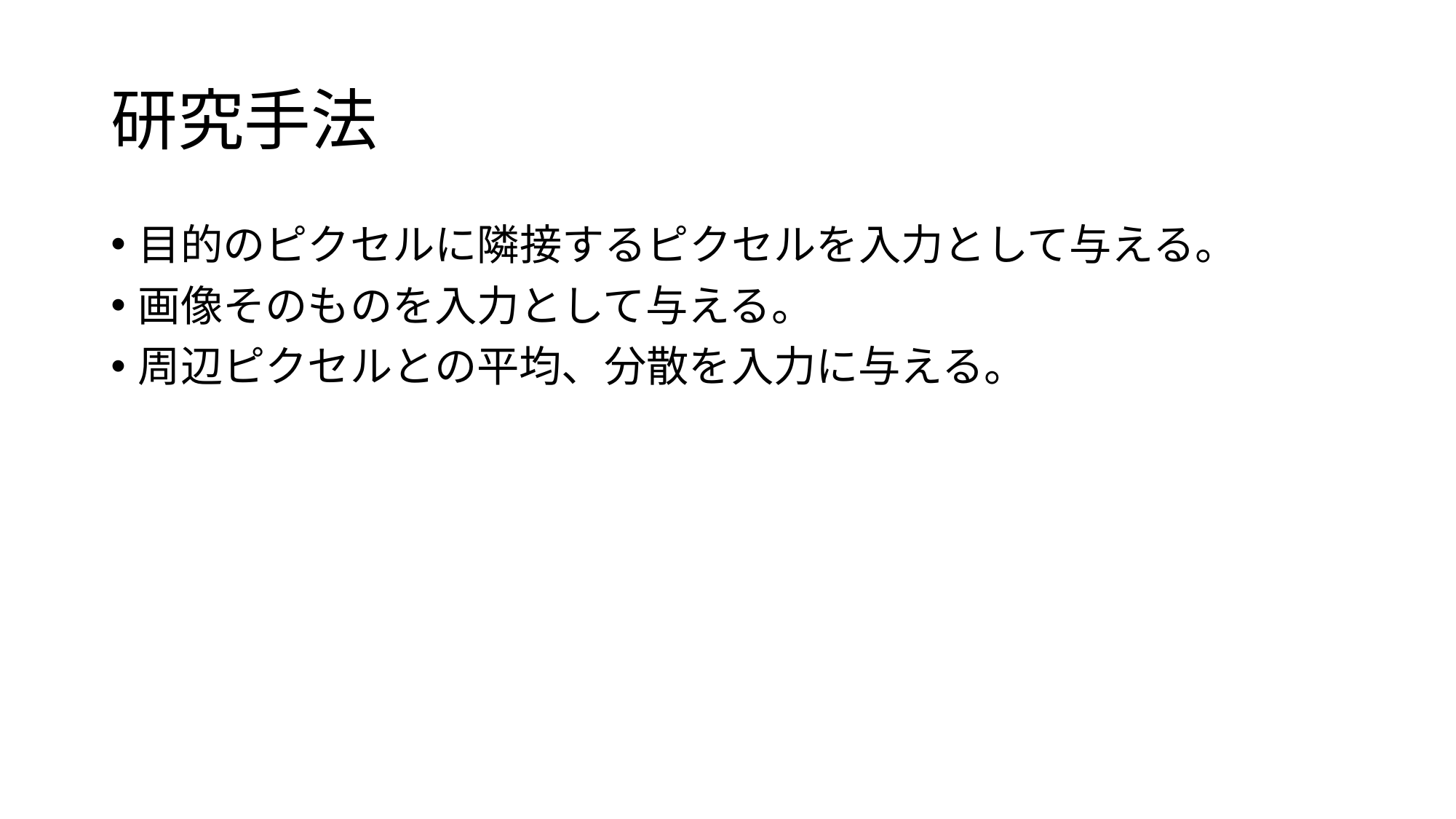

# 研究手法
目的のピクセルに隣接するピクセルを入力として与える。
画像そのものを入力として与える。
周辺ピクセルとの平均、分散を入力に与える。